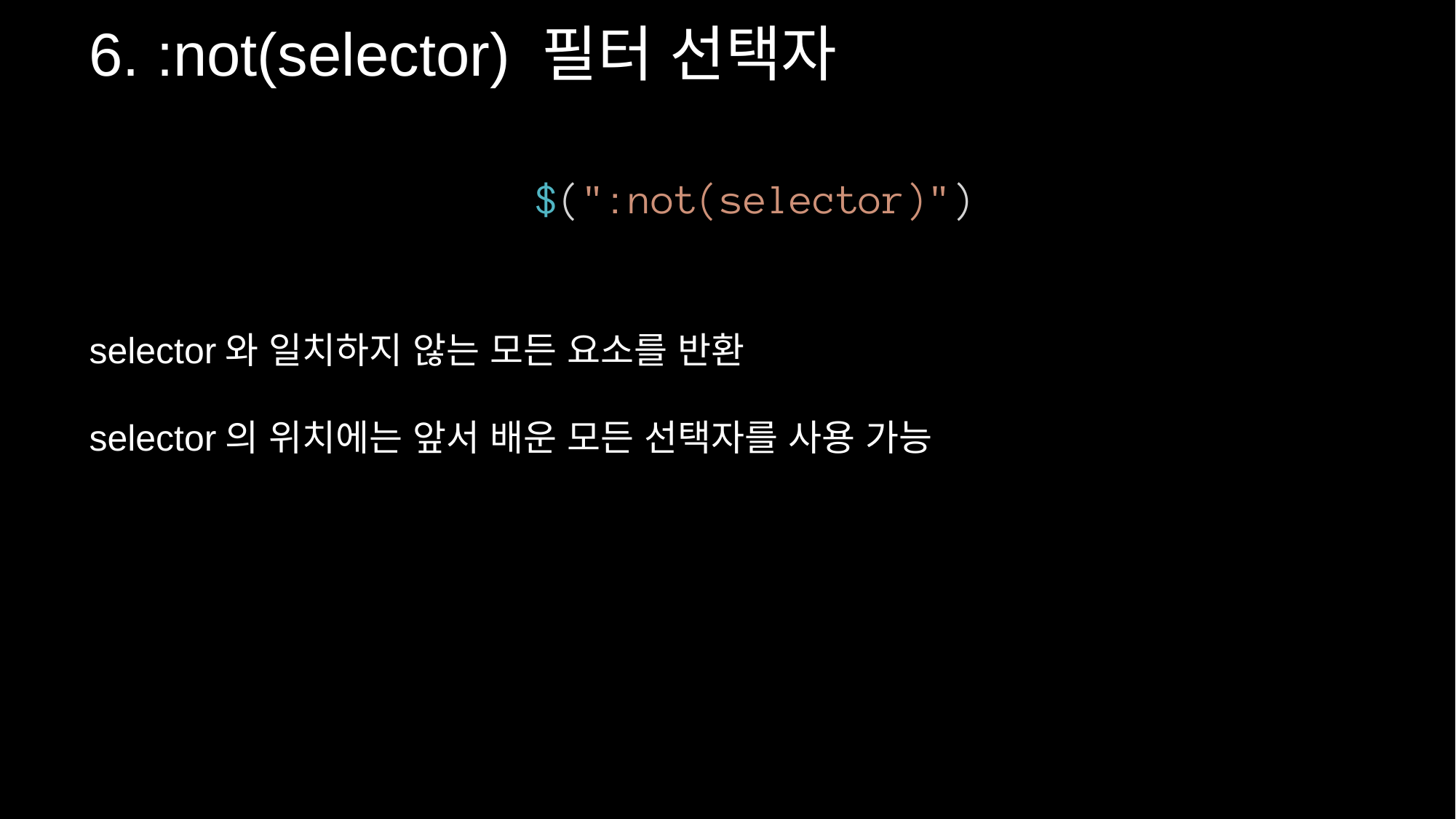

6. :not(selector) 필터 선택자
$(":not(selector)")
selector와 일치하지 않는 모든 요소를 반환

selector의 위치에는 앞서 배운 모든 선택자를 사용 가능